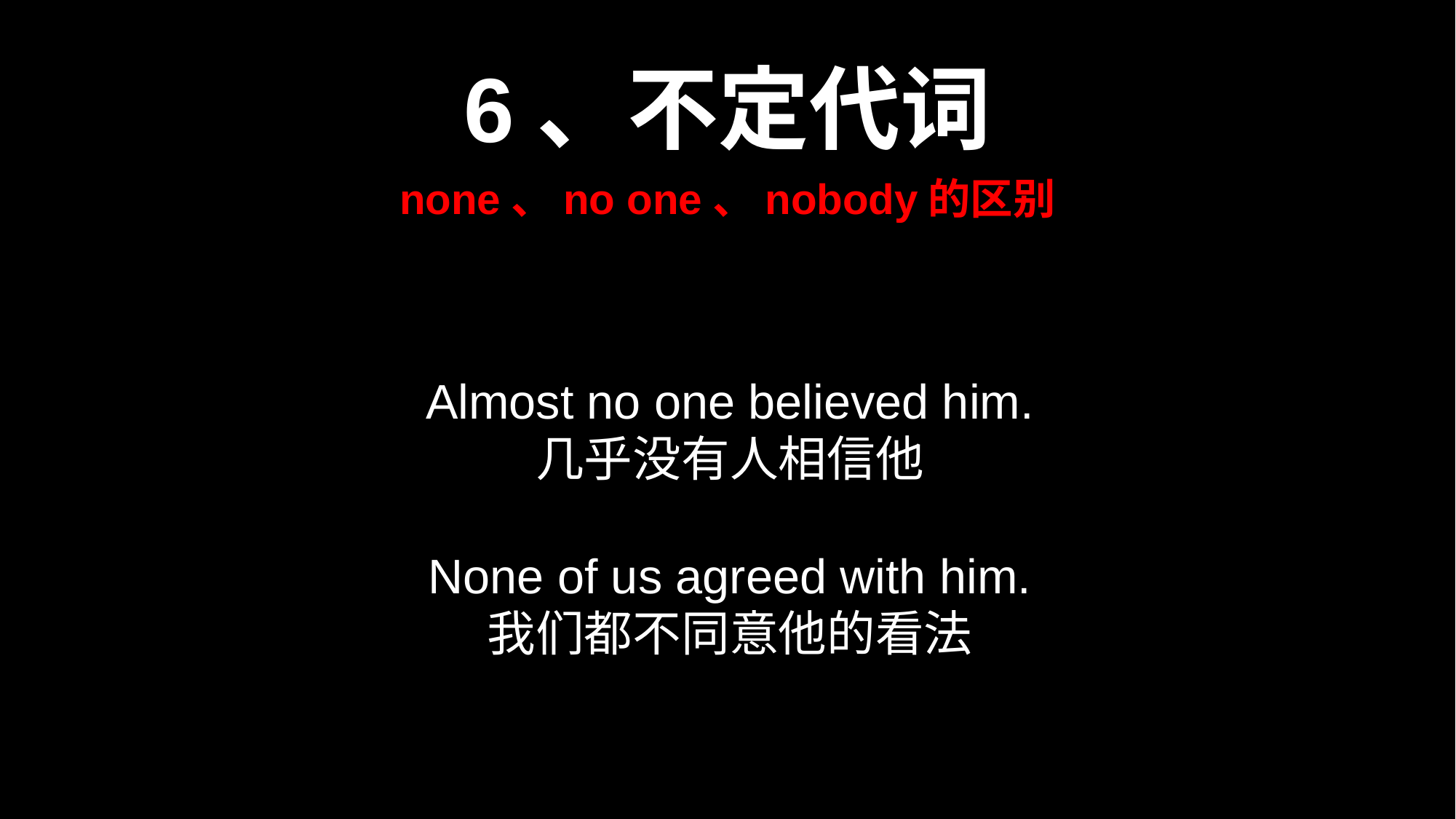

6、不定代词
none、no one、nobody的区别
Almost no one believed him.
几乎没有人相信他

None of us agreed with him.
我们都不同意他的看法